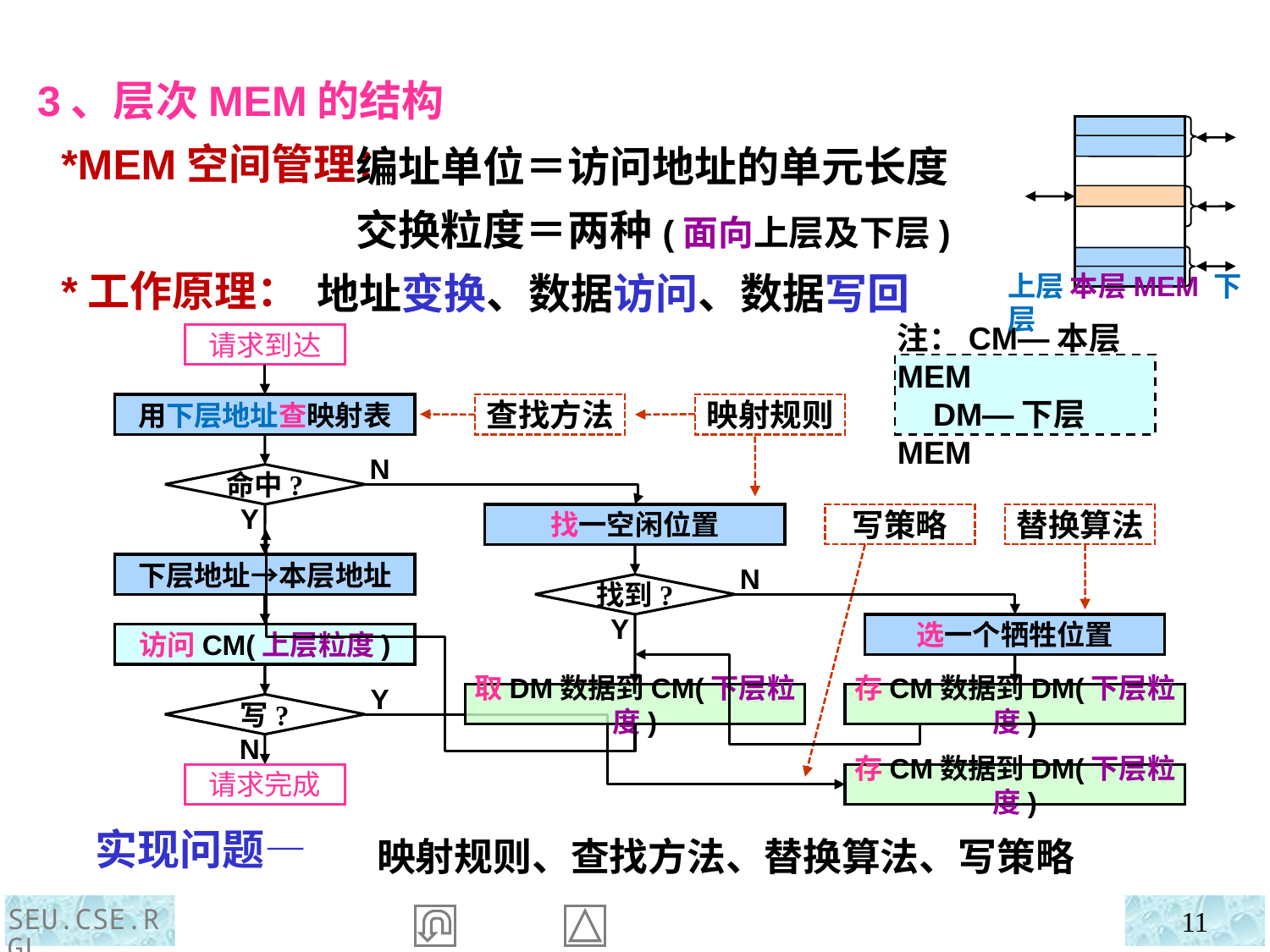

3、层次MEM的结构
  *MEM空间管理：

  *工作原理：

     实现问题—

上层 本层MEM 下层
   编址单位＝访问地址的单元长度
   交换粒度＝两种(面向上层及下层)
地址变换、数据访问、数据写回
请求到达
注：CM—本层MEM
    DM—下层MEM
用下层地址查映射表
N
命中?
Y
下层地址→本层地址
访问CM(上层粒度)
请求完成
查找方法
映射规则

写策略
替换算法

找一空闲位置
N
找到?
Y
选一个牺牲位置
取DM数据到CM(下层粒度)
存CM数据到DM(下层粒度)
Y
写?
N
存CM数据到DM(下层粒度)
映射规则、查找方法、替换算法、写策略
SEU.CSE.RGL
11